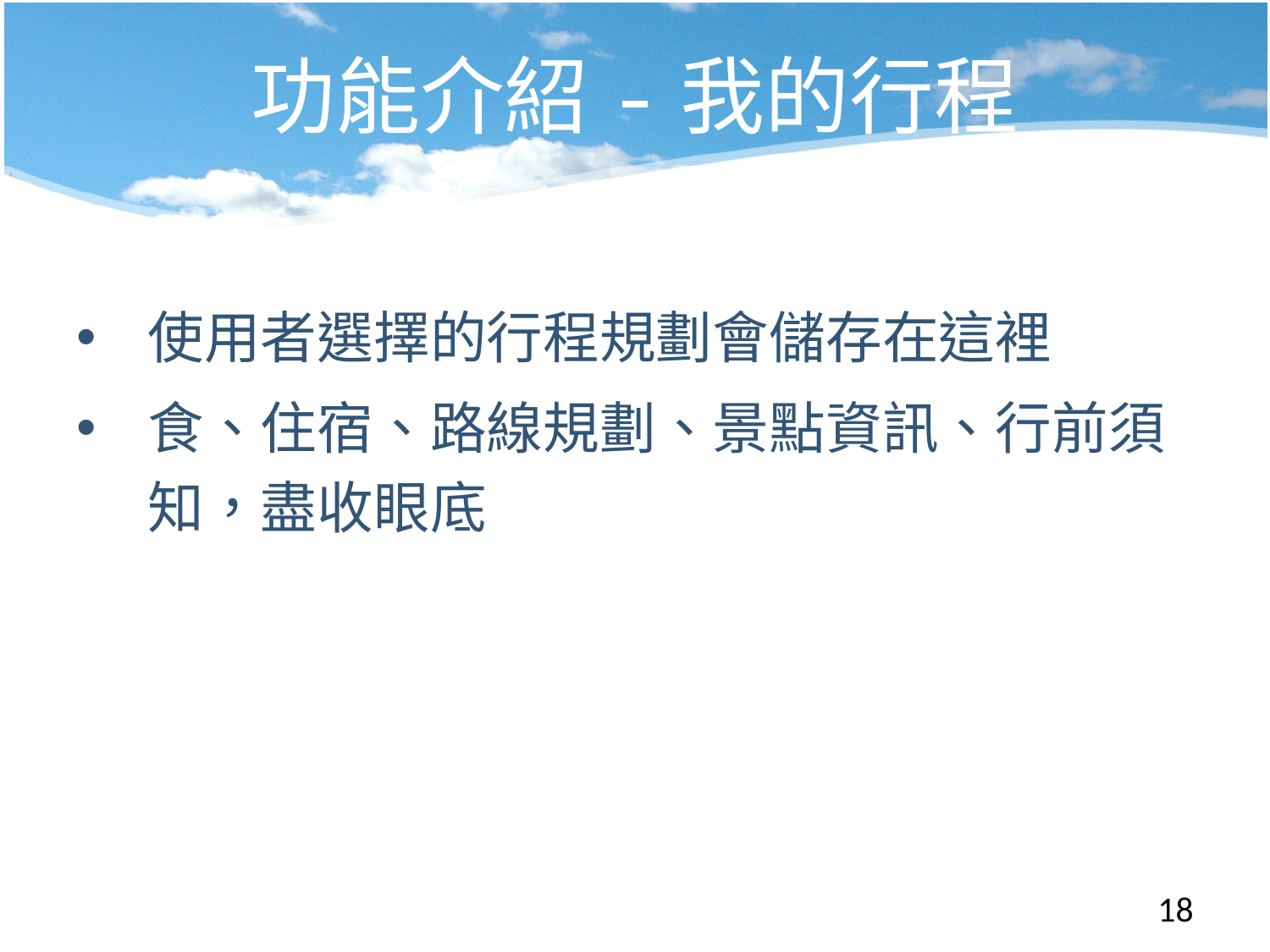

# 功能介紹-我的行程
使用者選擇的行程規劃會儲存在這裡
食、住宿、路線規劃、景點資訊、行前須知，盡收眼底
18